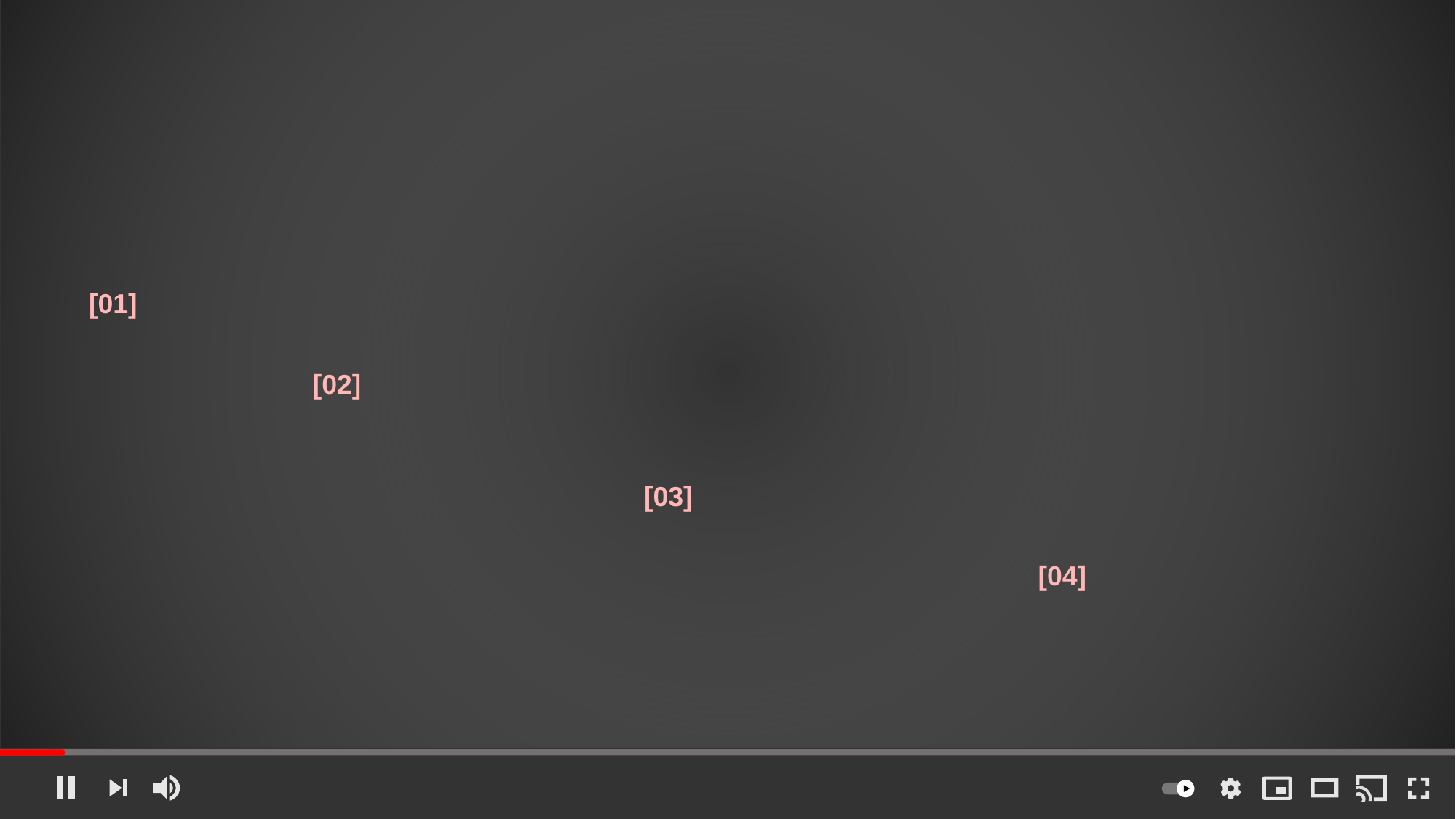

KU독 & 좋아요
2022-1 KUBIG Conference
TABLE OF
CONTENTS
[01] Introduce of Project
[02] INTRODUCTION of Data
       - Data Crawling
[03] Data Pretreatment
[04] Modeling